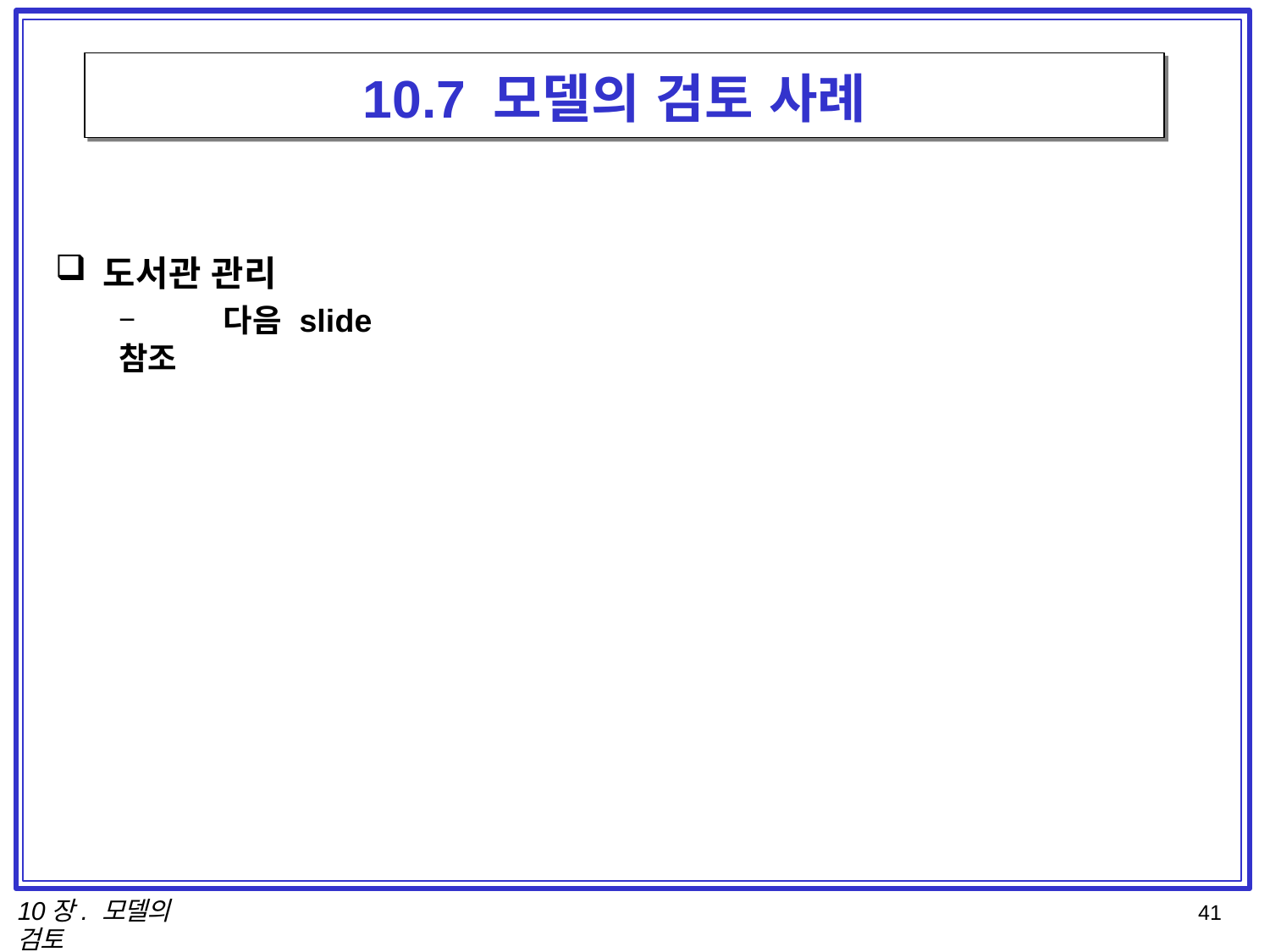

# 10.7 모델의 검토 사례
도서관 관리
–	다음 slide 참조
10장. 모델의 검토
41